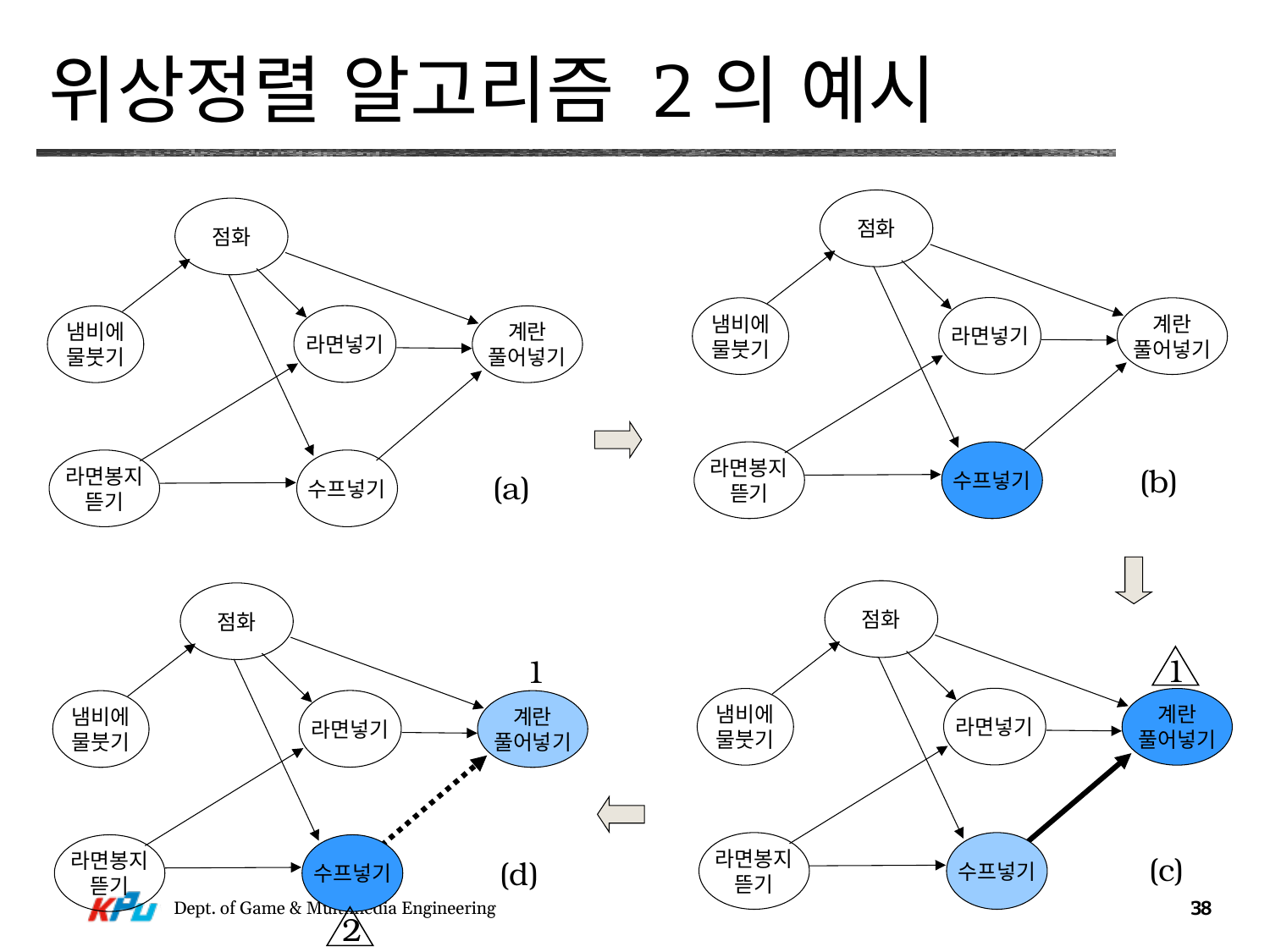

# 위상정렬 알고리즘 2의 예시

점화
점화

라면넣기
냄비에
물붓기
계란
풀어넣기
라면넣기
냄비에
물붓기
계란
풀어넣기

라면봉지
뜯기
수프넣기
라면봉지
뜯기
수프넣기
(b)
(a)

점화
점화

1
1

라면넣기
냄비에
물붓기
계란
풀어넣기
라면넣기
냄비에
물붓기
계란
풀어넣기

라면봉지
뜯기
수프넣기
라면봉지
뜯기
수프넣기
(c)
(d)

Dept. of Game & Multimedia Engineering
38
2